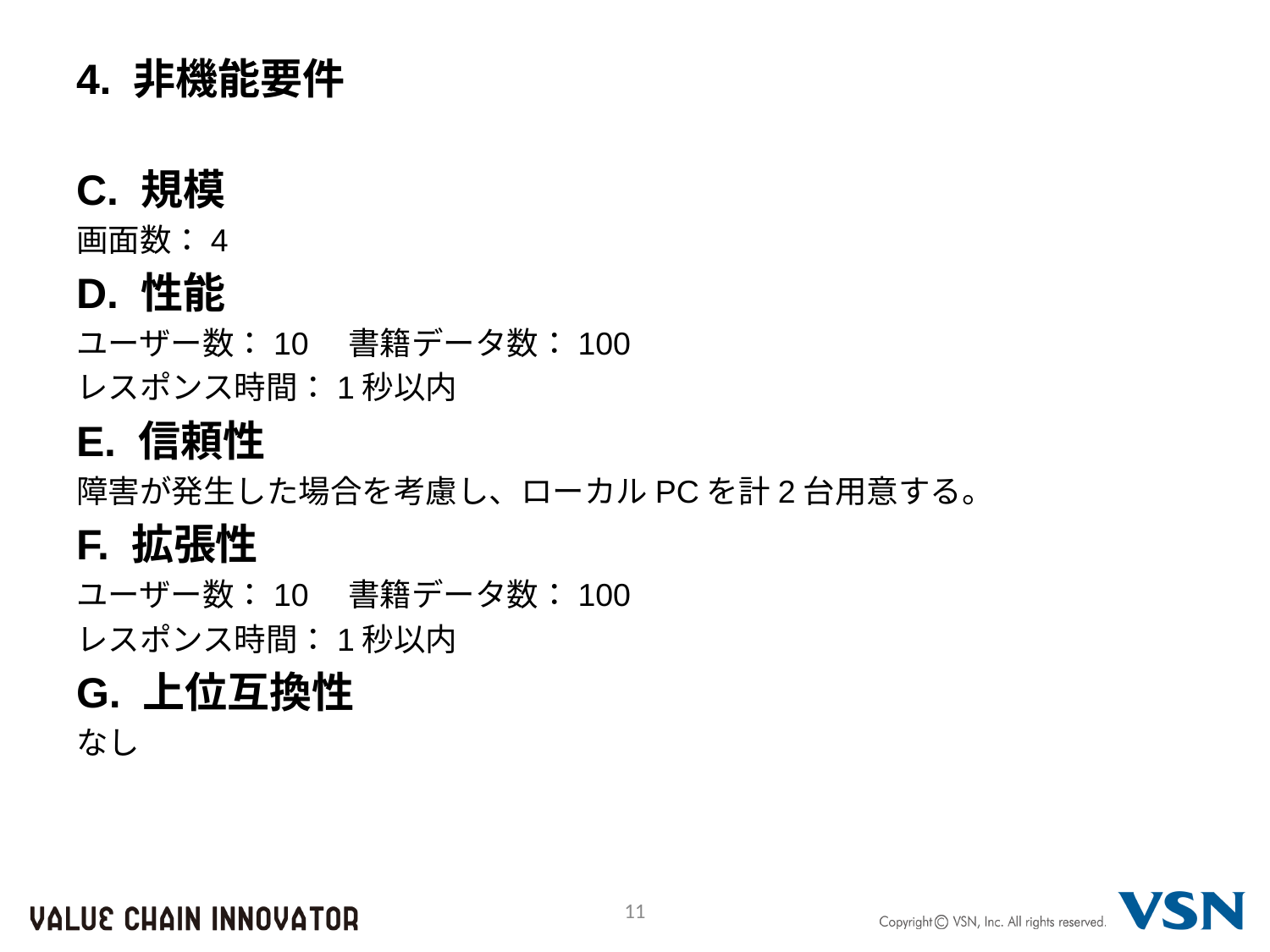

# 4. 非機能要件
C. 規模
画面数：4
D. 性能
ユーザー数：10　書籍データ数：100
レスポンス時間：1秒以内
E. 信頼性
障害が発生した場合を考慮し、ローカルPCを計2台用意する。
F. 拡張性
ユーザー数：10　書籍データ数：100
レスポンス時間：1秒以内
G. 上位互換性
なし
11